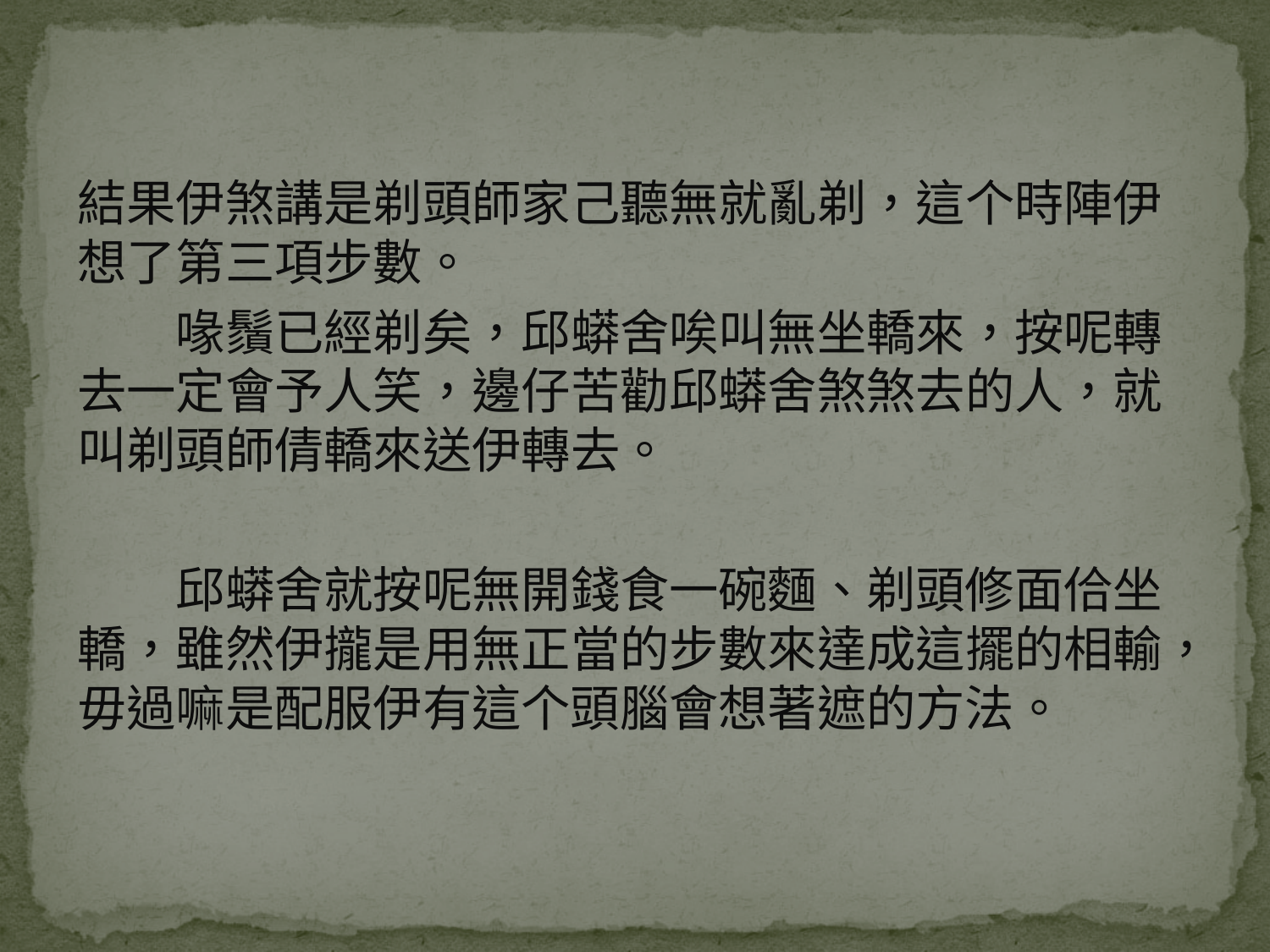

結果伊煞講是剃頭師家己聽無就亂剃，這个時陣伊想了第三項步數。
　　喙鬚已經剃矣，邱蟒舍唉叫無坐轎來，按呢轉去一定會予人笑，邊仔苦勸邱蟒舍煞煞去的人，就叫剃頭師倩轎來送伊轉去。

　　邱蟒舍就按呢無開錢食一碗麵、剃頭修面佮坐轎，雖然伊攏是用無正當的步數來達成這擺的相輸，毋過嘛是配服伊有這个頭腦會想著遮的方法。